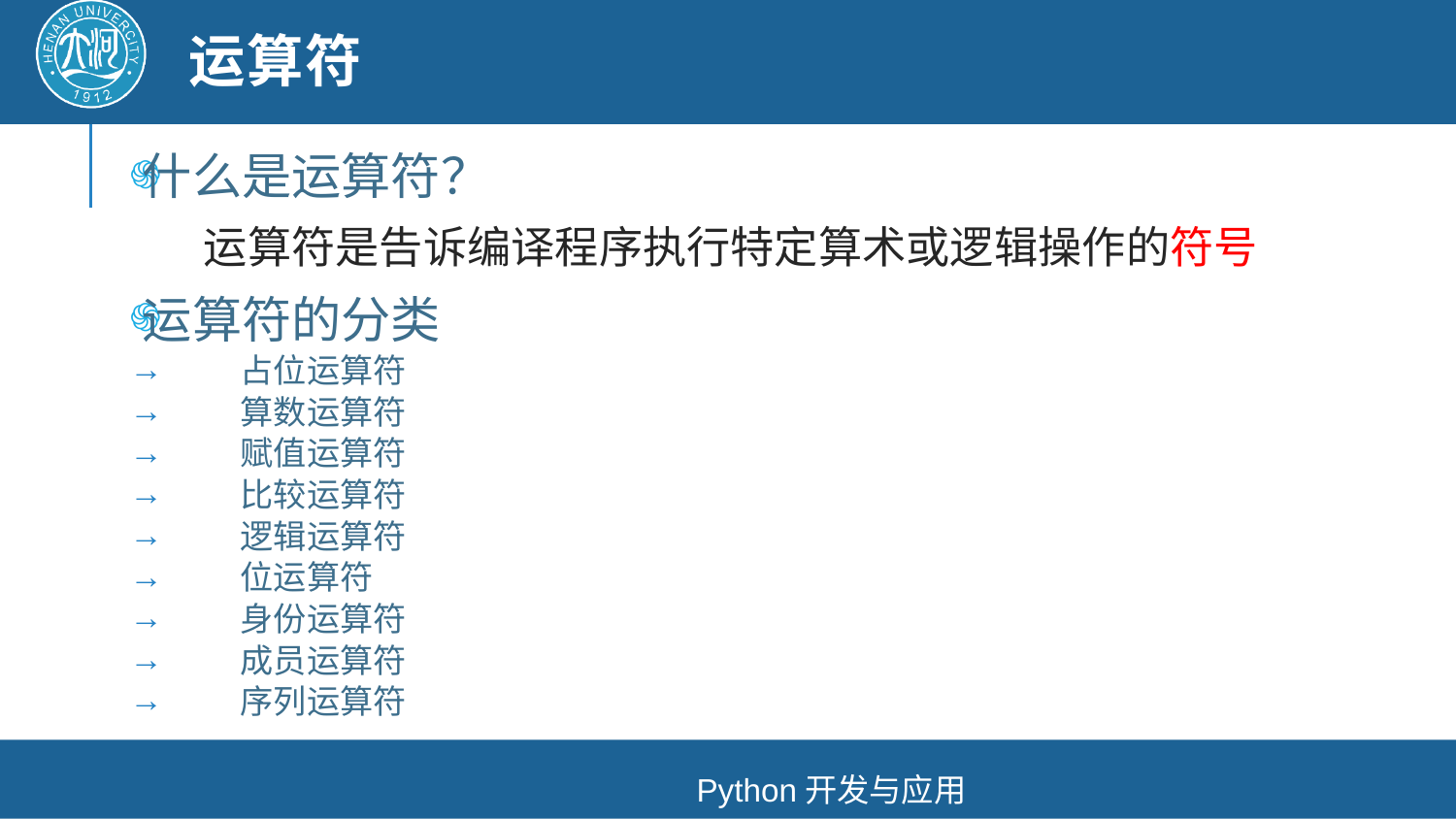

# 运算符
什么是运算符？
       运算符是告诉编译程序执行特定算术或逻辑操作的符号
运算符的分类
占位运算符
算数运算符
赋值运算符
比较运算符
逻辑运算符
位运算符
身份运算符
成员运算符
序列运算符

Python开发与应用
60